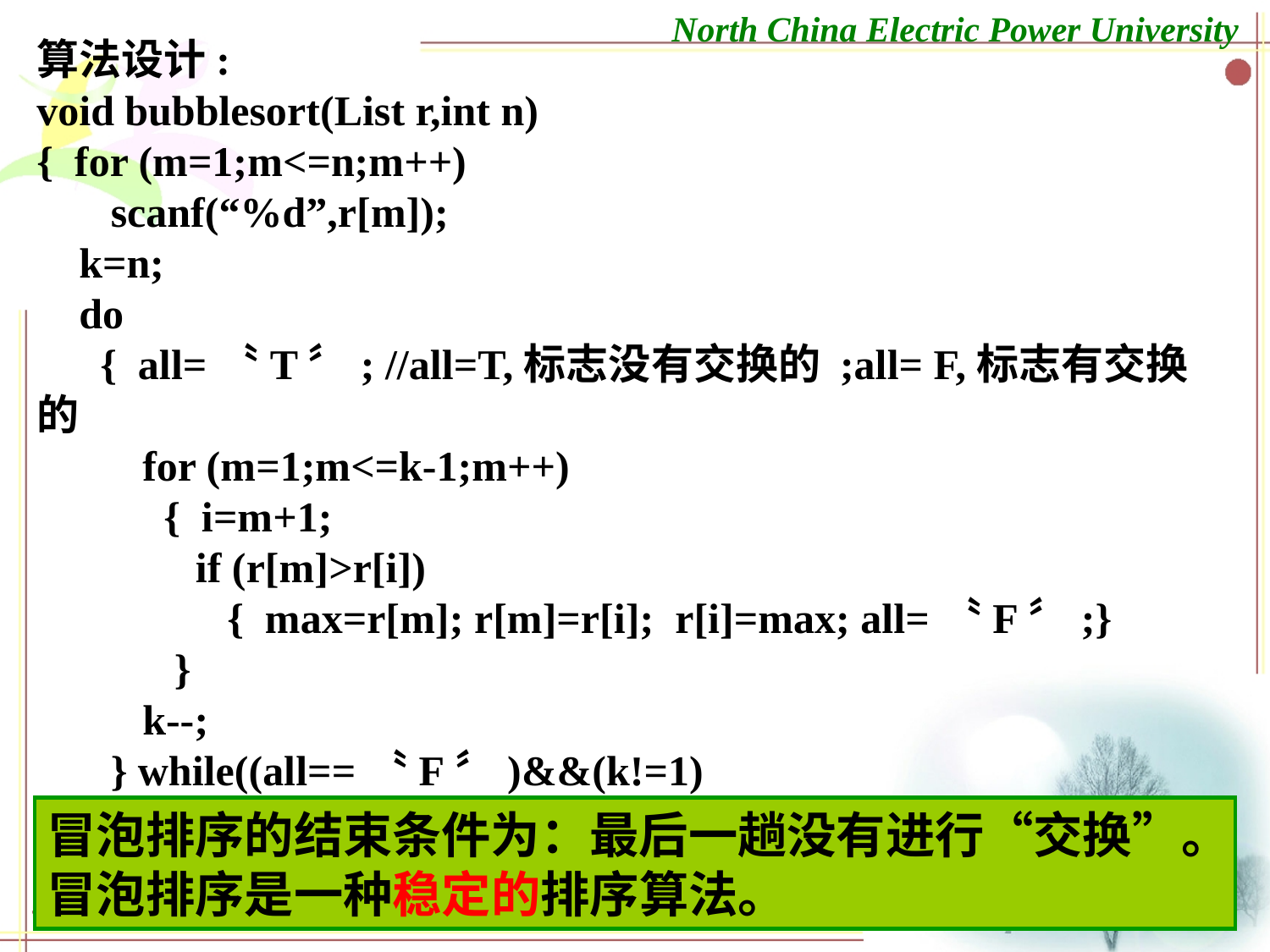

算法设计:
void bubblesort(List r,int n)
{  for (m=1;m<=n;m++)
       scanf(“%d”,r[m]);
    k=n;
    do
      {  all=〝T〞; //all=T,标志没有交换的 ;all= F,标志有交换的
          for (m=1;m<=k-1;m++)
            {  i=m+1;
               if (r[m]>r[i])
                  {  max=r[m]; r[m]=r[i];  r[i]=max; all=〝F〞;}
             }
          k--;
       } while((all==〝F〞)&&(k!=1)
}
冒泡排序的结束条件为：最后一趟没有进行“交换”。冒泡排序是一种稳定的排序算法。